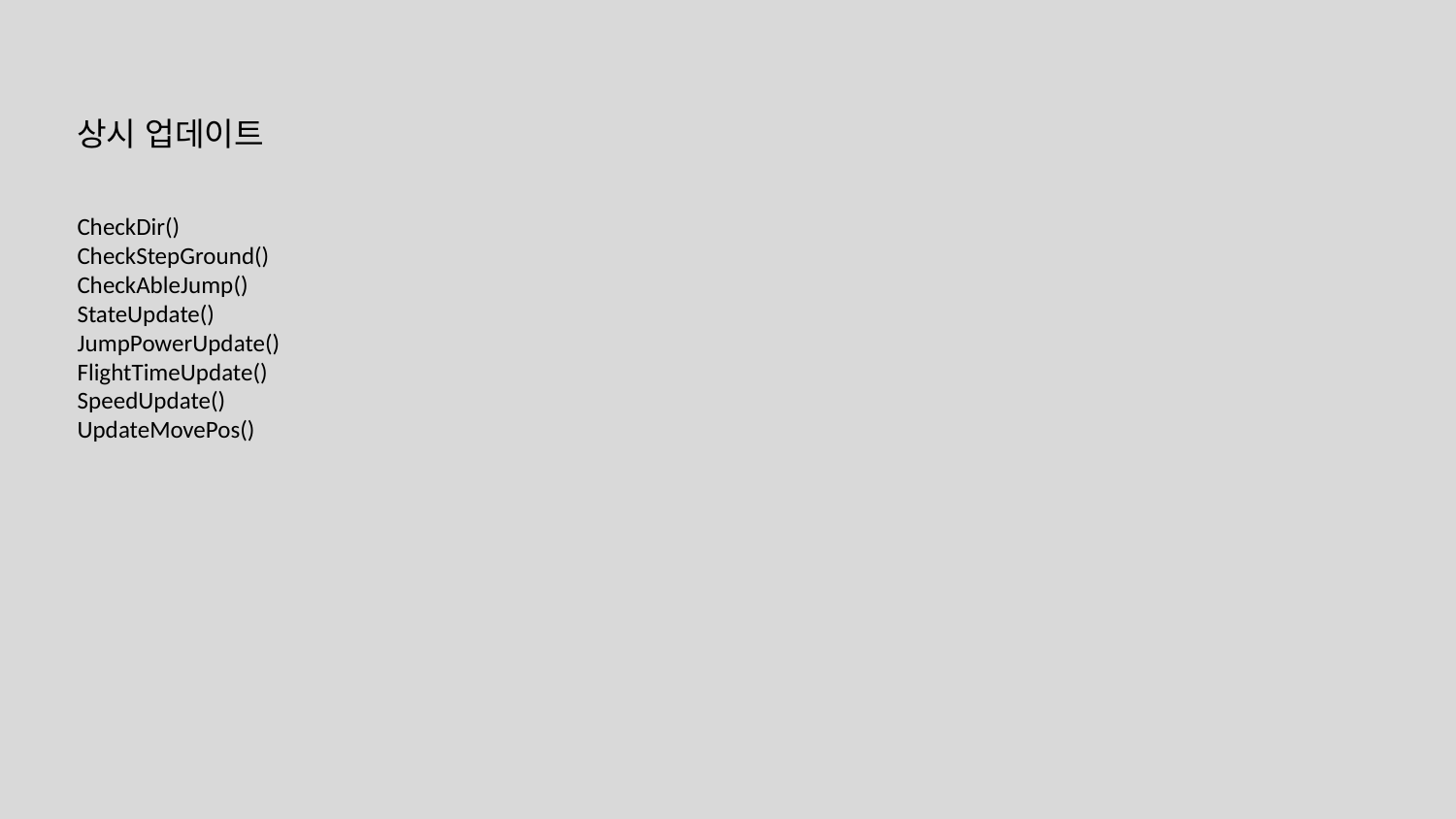

상시 업데이트

CheckDir()
CheckStepGround()
CheckAbleJump()
StateUpdate()
JumpPowerUpdate()
FlightTimeUpdate()
SpeedUpdate()
UpdateMovePos()